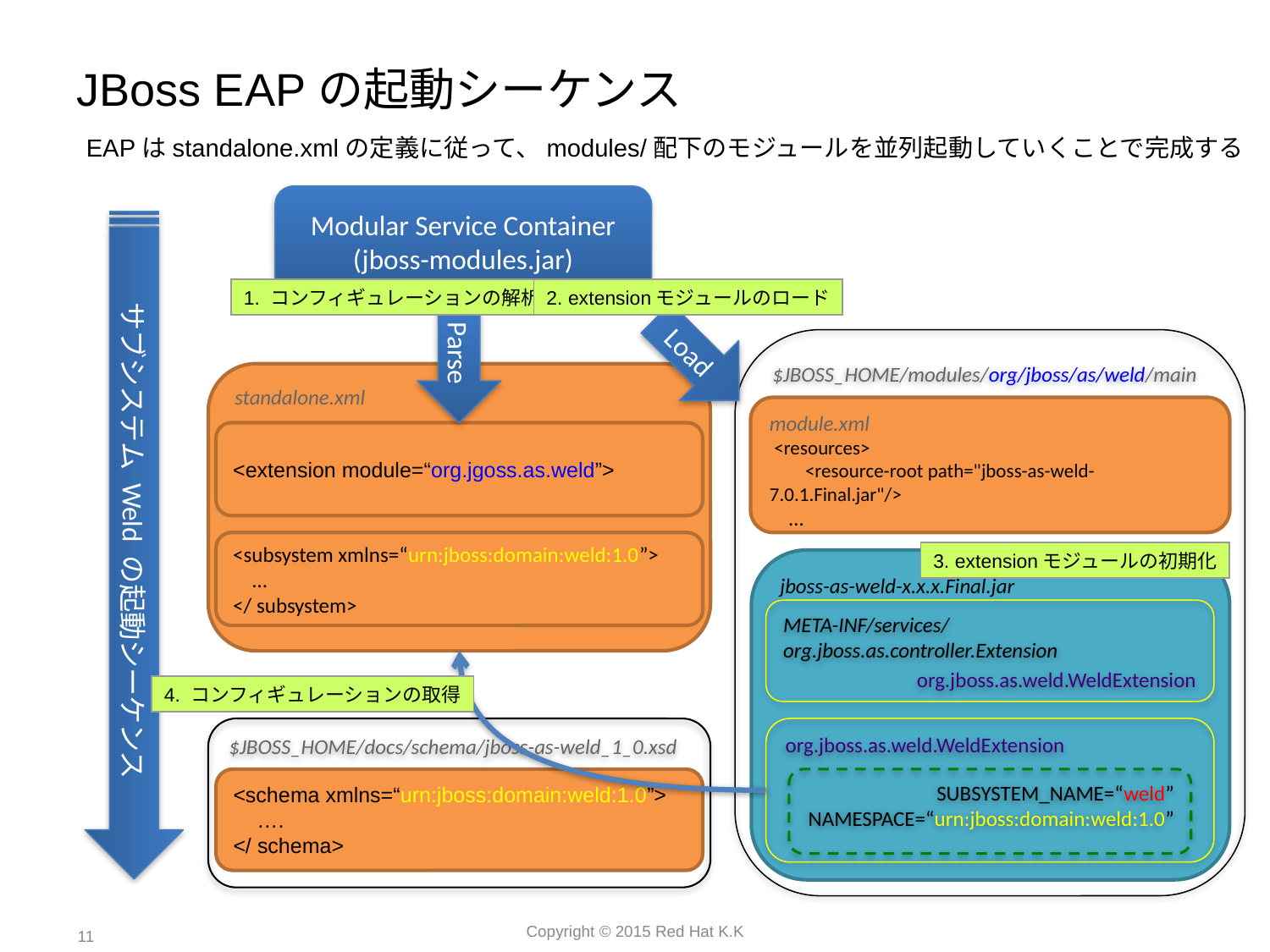

# JBoss EAPの起動シーケンス
EAPはstandalone.xmlの定義に従って、modules/配下のモジュールを並列起動していくことで完成する
Modular Service Container
(jboss-modules.jar)
1. コンフィギュレーションの解析
2. extensionモジュールのロード
Load
Parse
$JBOSS_HOME/modules/org/jboss/as/weld/main

standalone.xml
module.xml
 <resources>
        <resource-root path="jboss-as-weld-7.0.1.Final.jar"/>
    …
<extension module=“org.jgoss.as.weld”>
サブシステム Weld の起動シーケンス
<subsystem xmlns=“urn:jboss:domain:weld:1.0”>
    …
</ subsystem>
3. extensionモジュールの初期化
jboss-as-weld-x.x.x.Final.jar
META-INF/services/org.jboss.as.controller.Extension

org.jboss.as.weld.WeldExtension

4. コンフィギュレーションの取得
$JBOSS_HOME/docs/schema/jboss-as-weld_1_0.xsd
org.jboss.as.weld.WeldExtension
<schema xmlns=“urn:jboss:domain:weld:1.0”>
    ….
</ schema>
SUBSYSTEM_NAME=“weld”
NAMESPACE=“urn:jboss:domain:weld:1.0”
11
Copyright © 2015 Red Hat K.K